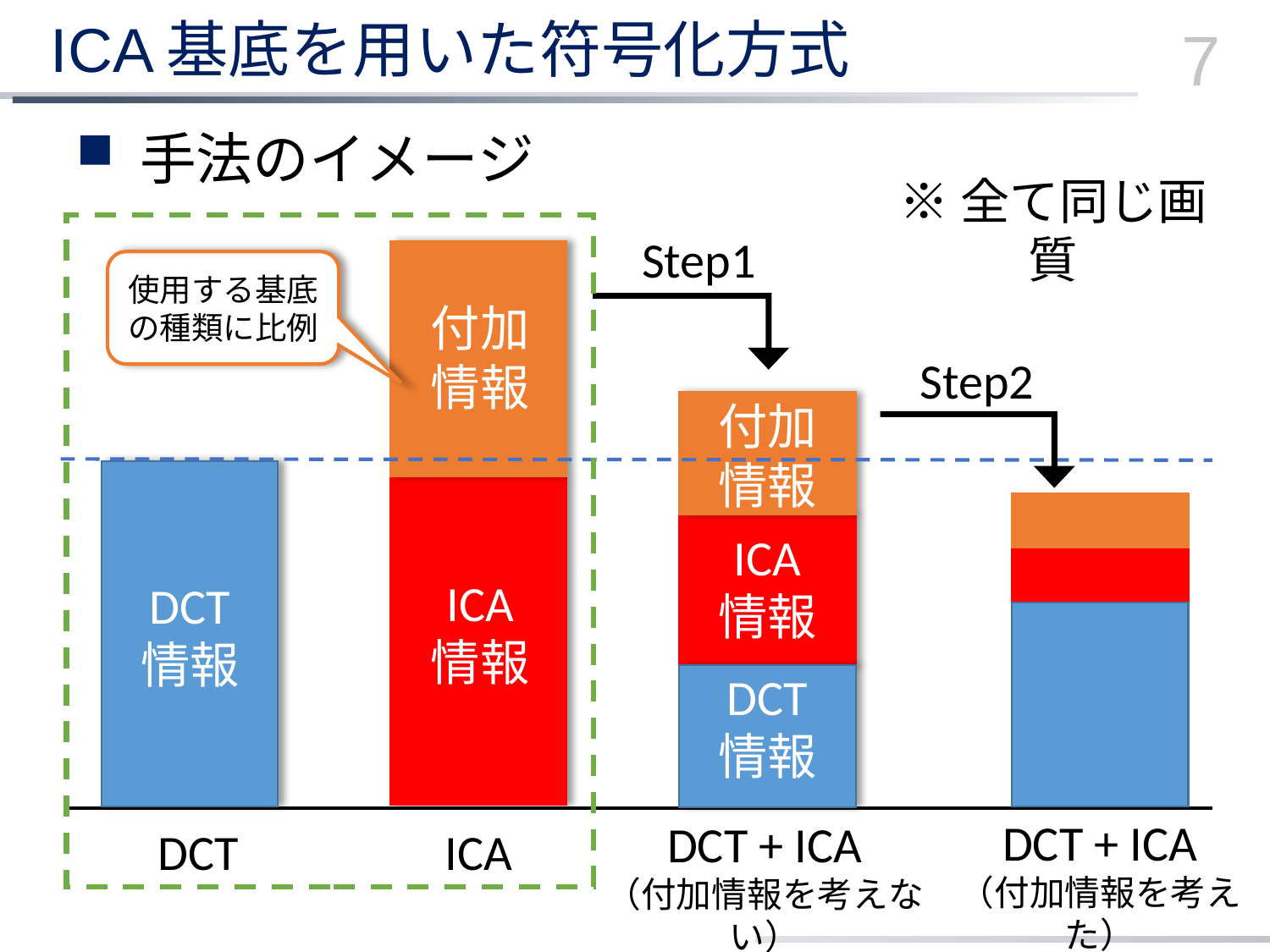

# ICA基底を用いた符号化方式
7
手法のイメージ
※全て同じ画質

Step1

使用する基底の種類に比例
付加
情報

Step2
付加
情報

ICA
情報
ICA
情報
DCT
情報
DCT
情報

DCT + ICA
（付加情報を考えた）
DCT + ICA
（付加情報を考えない）
DCT
ICA